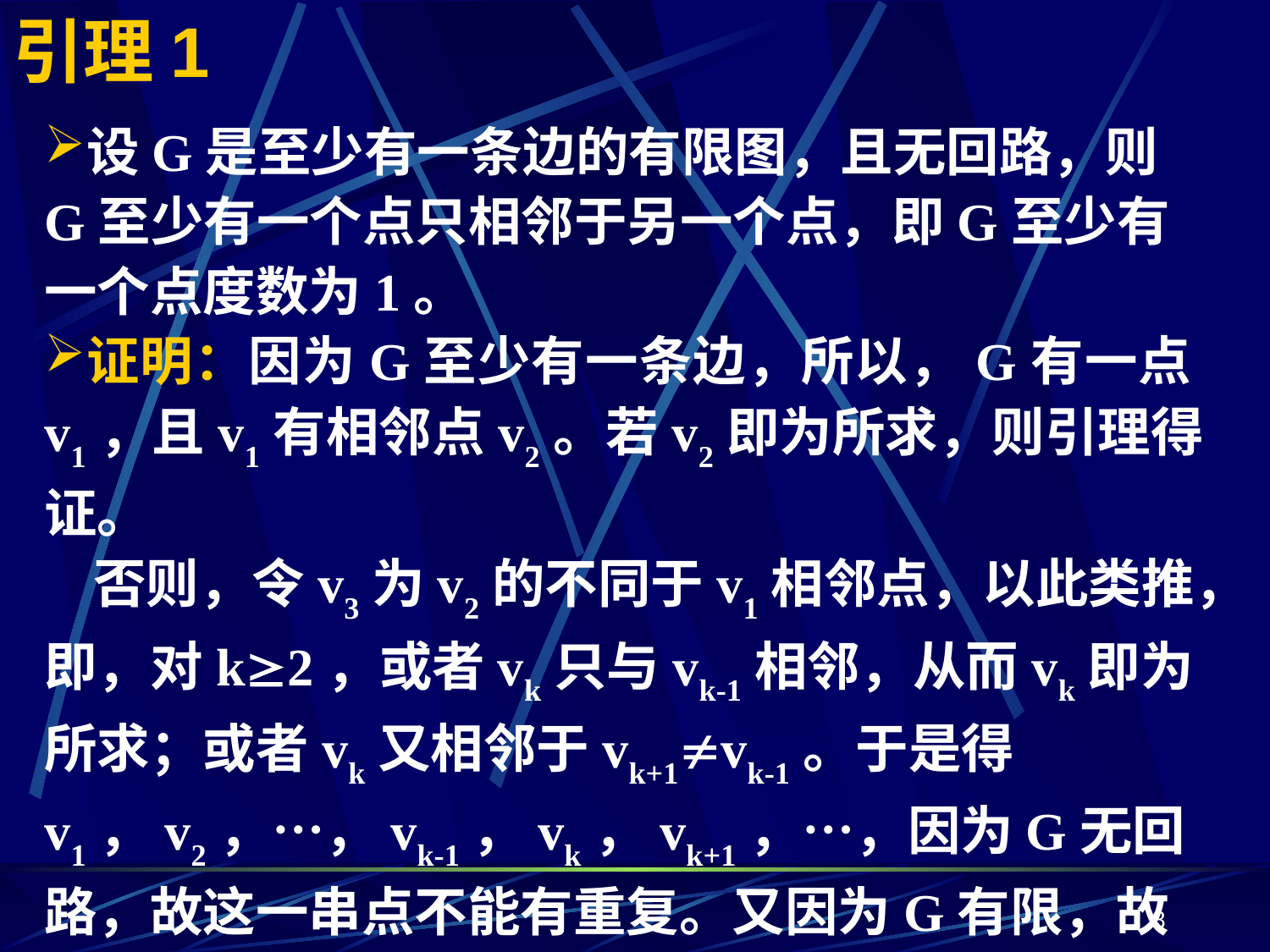

# 引理1
设G是至少有一条边的有限图，且无回路，则G至少有一个点只相邻于另一个点，即G至少有一个点度数为1。
证明：因为G至少有一条边，所以，G有一点v1，且v1有相邻点v2。若v2即为所求，则引理得证。
   否则，令v3为v2的不同于v1相邻点，以此类推，即，对k≥2，或者vk只与vk-1相邻，从而vk即为所求；或者vk又相邻于vk+1≠vk-1。于是得v1，v2，…，vk-1，vk，vk+1，…，因为G无回路，故这一串点不能有重复。又因为G有限，故上述过程必在有限步内停止。从而引理得证。
8